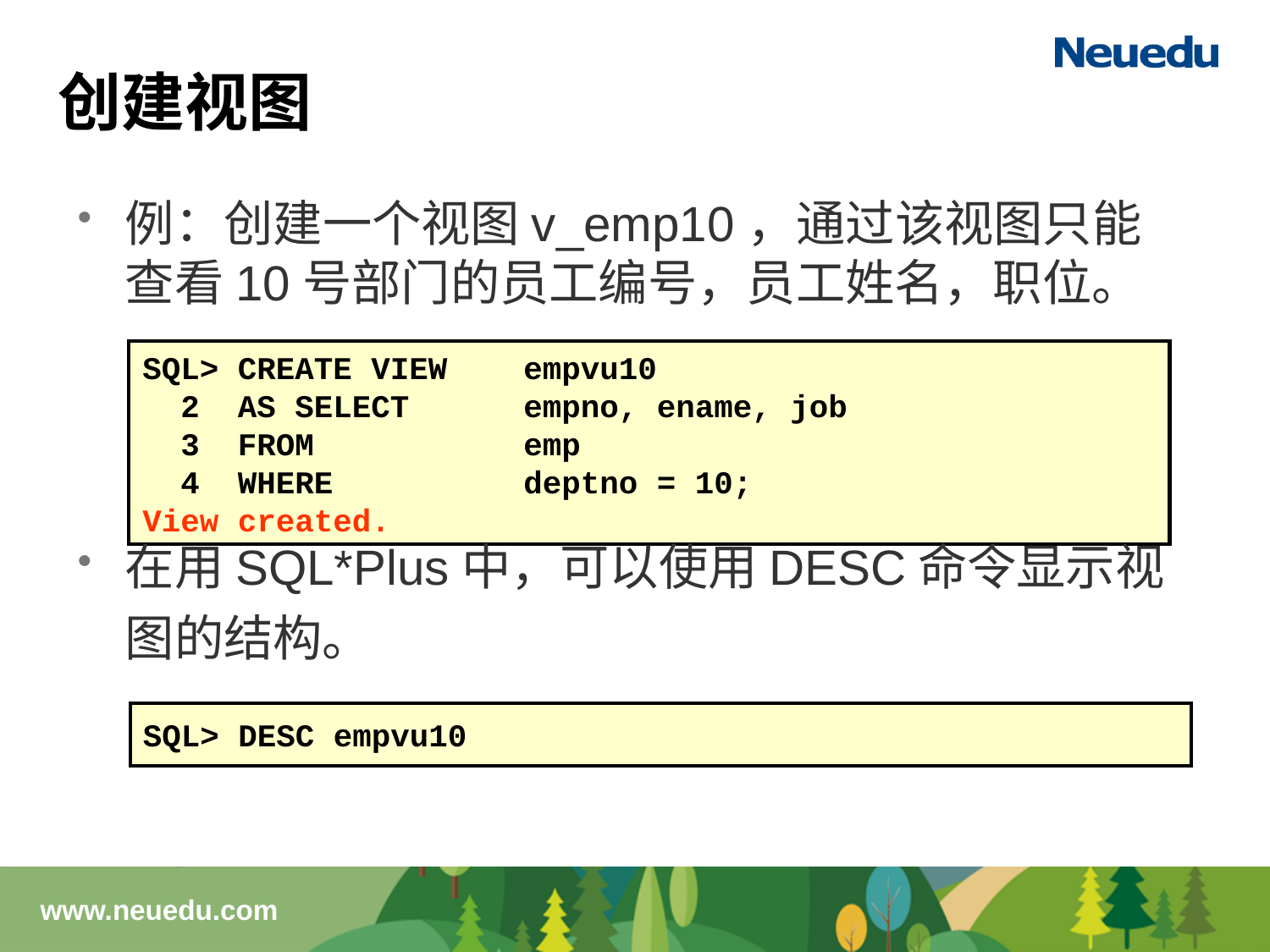

# 创建视图
例：创建一个视图v_emp10，通过该视图只能查看10号部门的员工编号，员工姓名，职位。

在用SQL*Plus中，可以使用DESC命令显示视图的结构。

SQL> CREATE VIEW 	empvu10
  2  AS SELECT	empno, ename, job
  3  FROM			emp
  4  WHERE			deptno = 10;
View created.

SQL> DESC empvu10